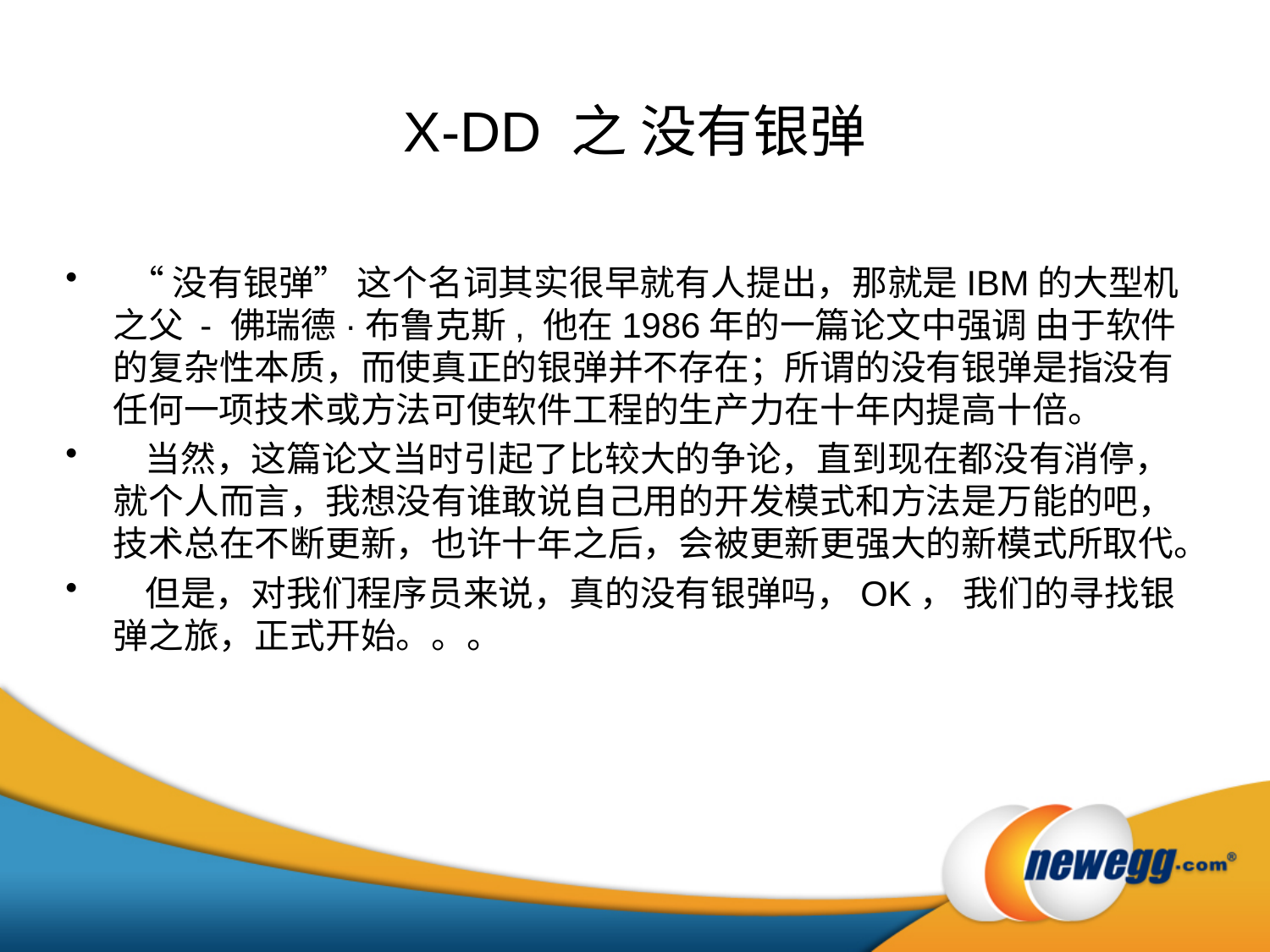

# X-DD 之 没有银弹
  “没有银弹” 这个名词其实很早就有人提出，那就是IBM的大型机之父 - 佛瑞德·布鲁克斯, 他在1986年的一篇论文中强调 由于软件的复杂性本质，而使真正的银弹并不存在；所谓的没有银弹是指没有任何一项技术或方法可使软件工程的生产力在十年内提高十倍。
   当然，这篇论文当时引起了比较大的争论，直到现在都没有消停，就个人而言，我想没有谁敢说自己用的开发模式和方法是万能的吧，技术总在不断更新，也许十年之后，会被更新更强大的新模式所取代。
   但是，对我们程序员来说，真的没有银弹吗，OK， 我们的寻找银弹之旅，正式开始。。。